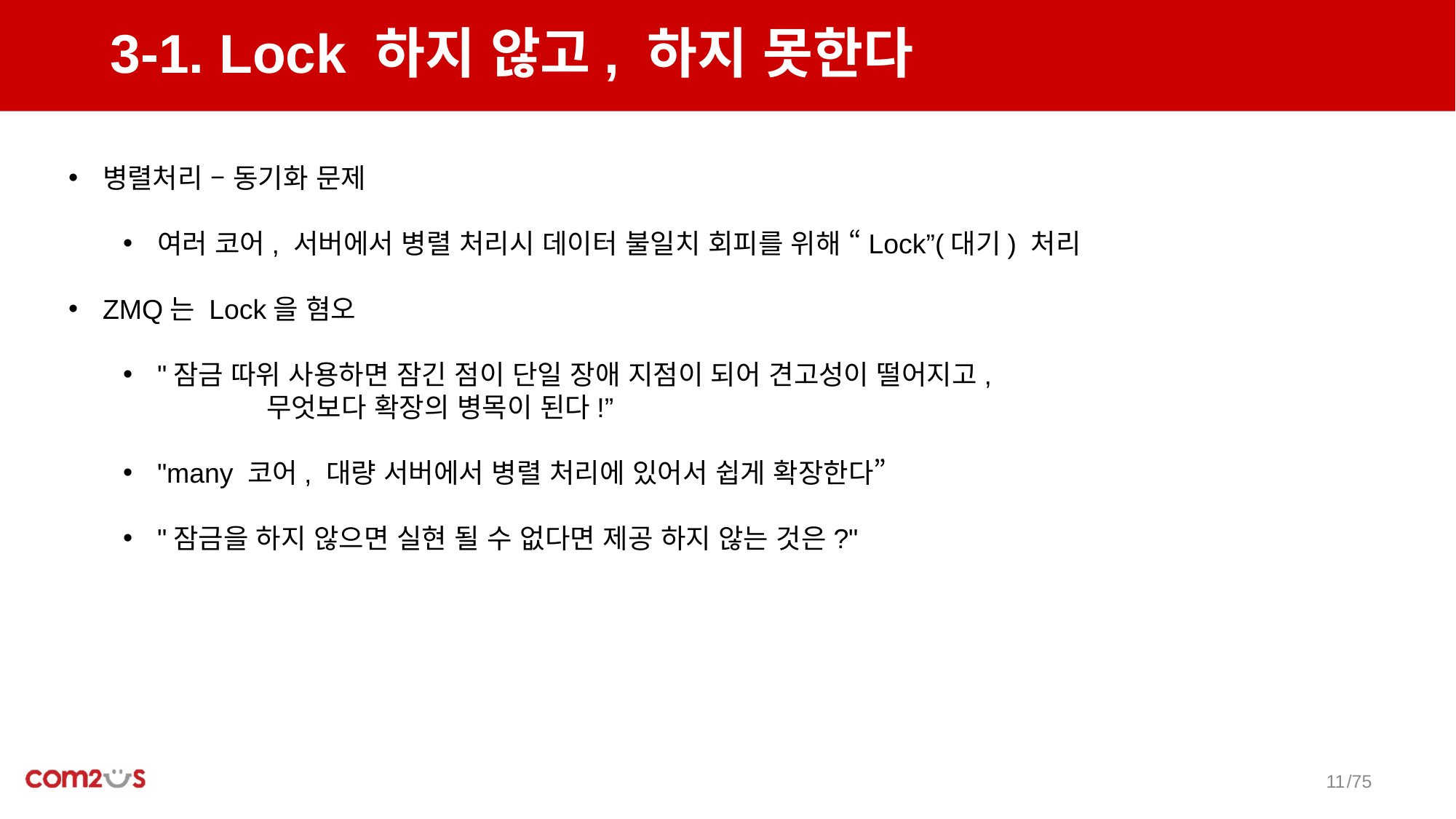

# 3-1. Lock 하지 않고, 하지 못한다
병렬처리 – 동기화 문제

여러 코어, 서버에서 병렬 처리시 데이터 불일치 회피를 위해 “Lock”(대기) 처리

ZMQ는 Lock을 혐오

"잠금 따위 사용하면 잠긴 점이 단일 장애 지점이 되어 견고성이 떨어지고,
	무엇보다 확장의 병목이 된다!”

"many 코어, 대량 서버에서 병렬 처리에 있어서 쉽게 확장한다”

"잠금을 하지 않으면 실현 될 수 없다면 제공 하지 않는 것은?"
11